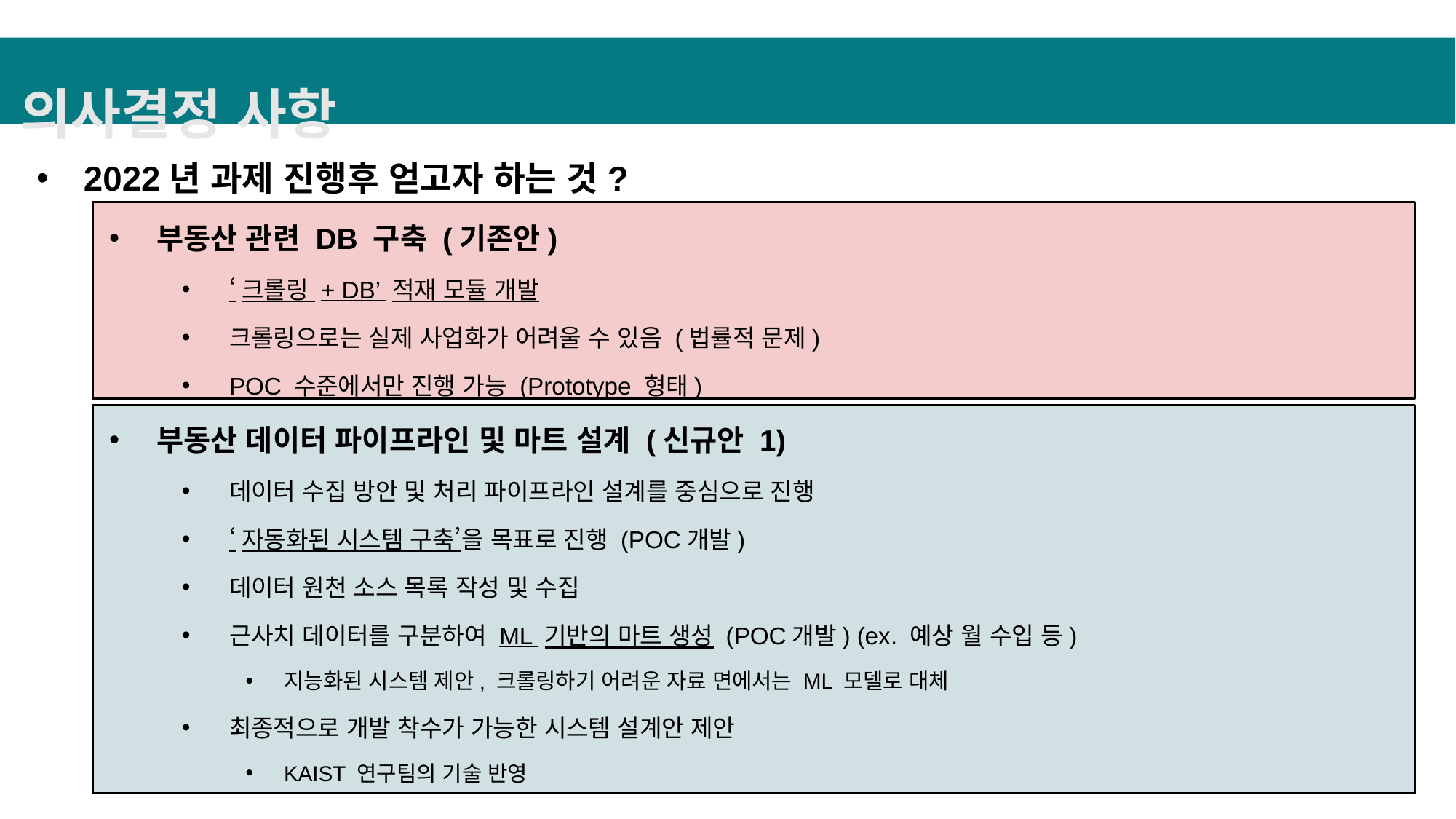

의사결정 사항
2022년 과제 진행후 얻고자 하는 것?
부동산 관련 DB 구축 (기존안)
‘크롤링 + DB’ 적재 모듈 개발
크롤링으로는 실제 사업화가 어려울 수 있음 (법률적 문제)
POC 수준에서만 진행 가능 (Prototype 형태)
부동산 데이터 파이프라인 및 마트 설계 (신규안 1)
데이터 수집 방안 및 처리 파이프라인 설계를 중심으로 진행
‘자동화된 시스템 구축’을 목표로 진행 (POC개발)
데이터 원천 소스 목록 작성 및 수집
근사치 데이터를 구분하여 ML 기반의 마트 생성 (POC개발) (ex. 예상 월 수입 등)
지능화된 시스템 제안, 크롤링하기 어려운 자료 면에서는 ML 모델로 대체
최종적으로 개발 착수가 가능한 시스템 설계안 제안
KAIST 연구팀의 기술 반영